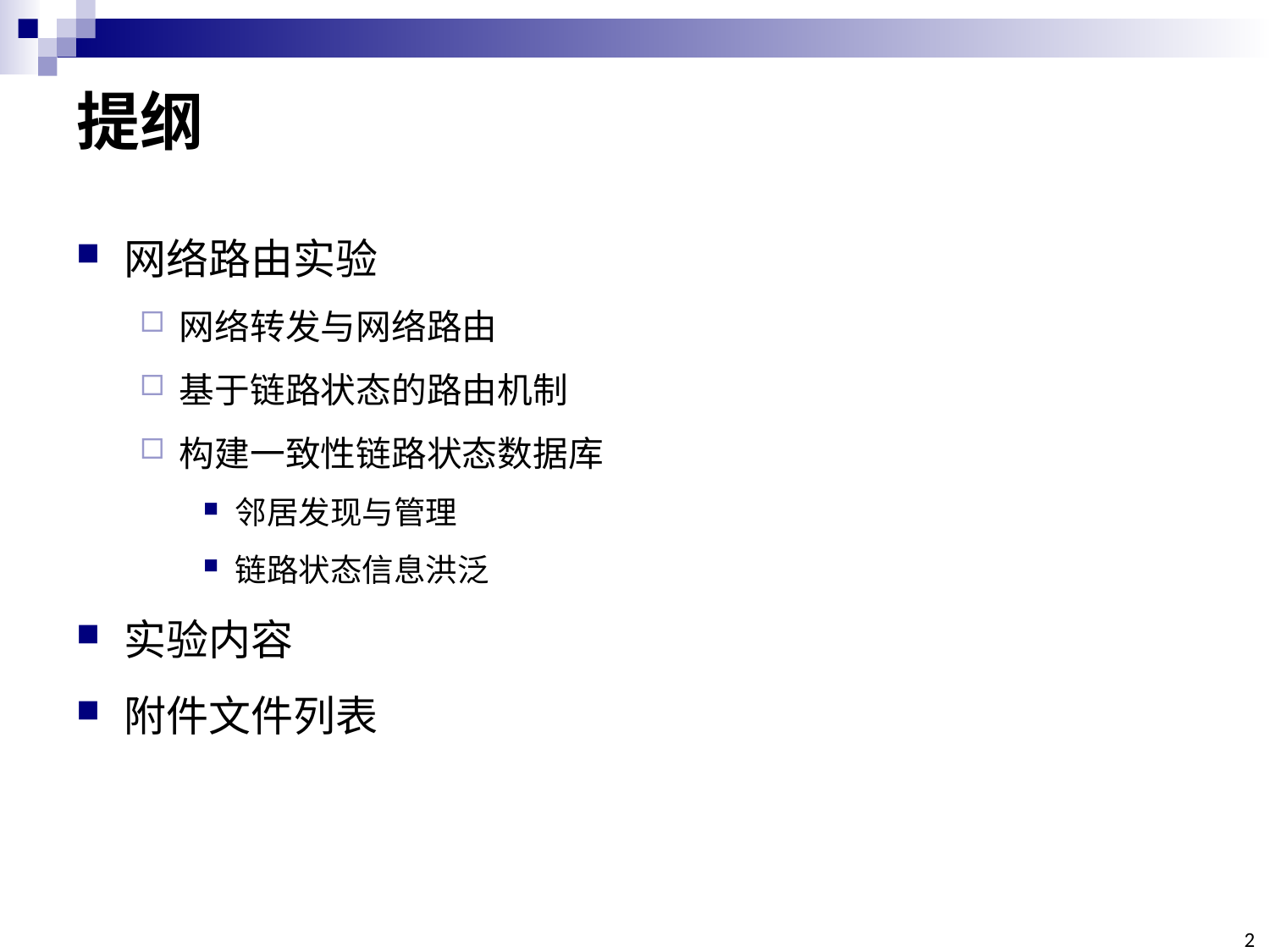

# 提纲
网络路由实验
网络转发与网络路由
基于链路状态的路由机制
构建一致性链路状态数据库
邻居发现与管理
链路状态信息洪泛
实验内容
附件文件列表
2